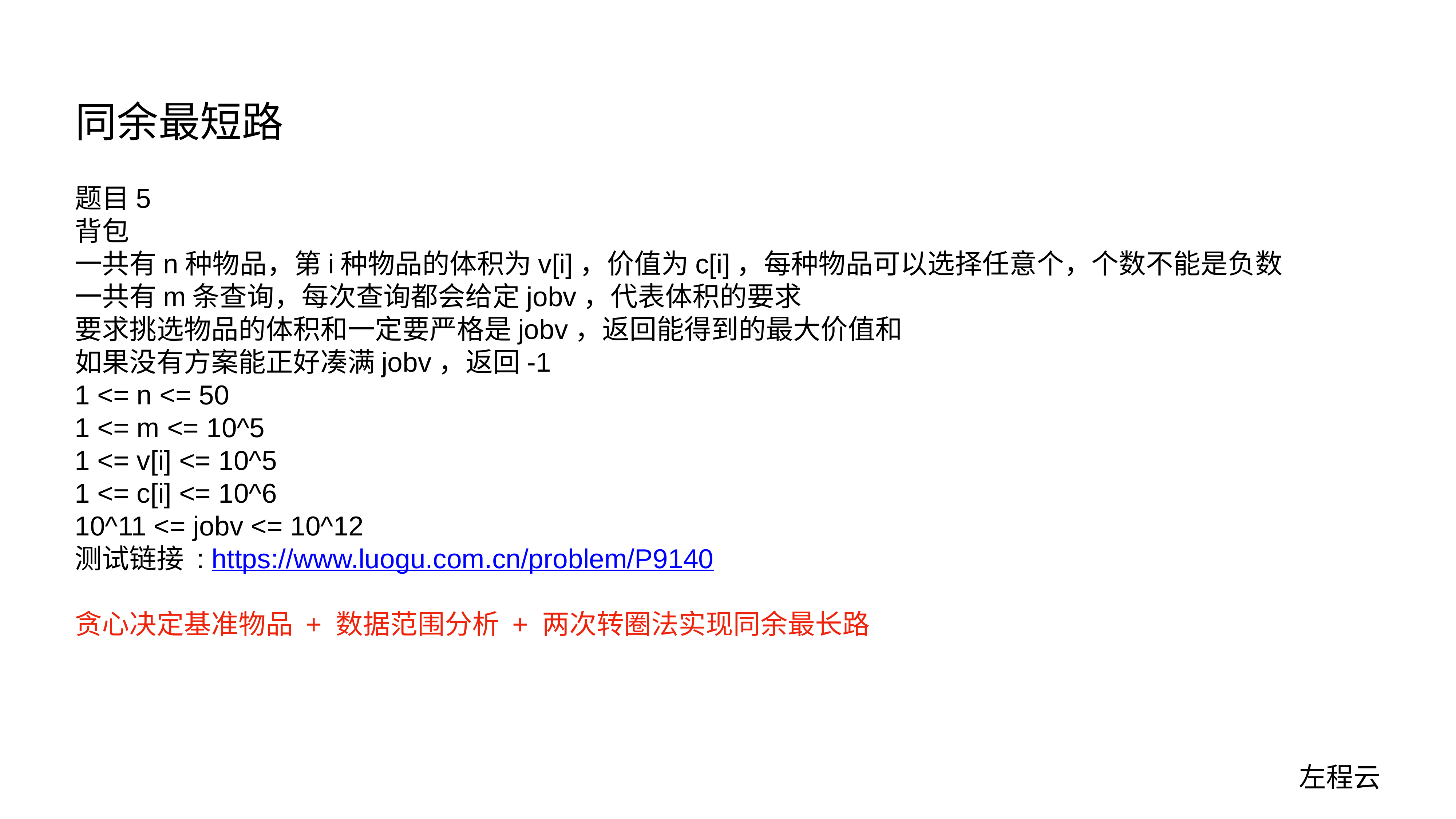

# 同余最短路
题目5
背包
一共有n种物品，第i种物品的体积为v[i]，价值为c[i]，每种物品可以选择任意个，个数不能是负数
一共有m条查询，每次查询都会给定jobv，代表体积的要求
要求挑选物品的体积和一定要严格是jobv，返回能得到的最大价值和
如果没有方案能正好凑满jobv，返回-1
1 <= n <= 50
1 <= m <= 10^5
1 <= v[i] <= 10^5
1 <= c[i] <= 10^6
10^11 <= jobv <= 10^12
测试链接 : https://www.luogu.com.cn/problem/P9140

贪心决定基准物品 + 数据范围分析 + 两次转圈法实现同余最长路
左程云